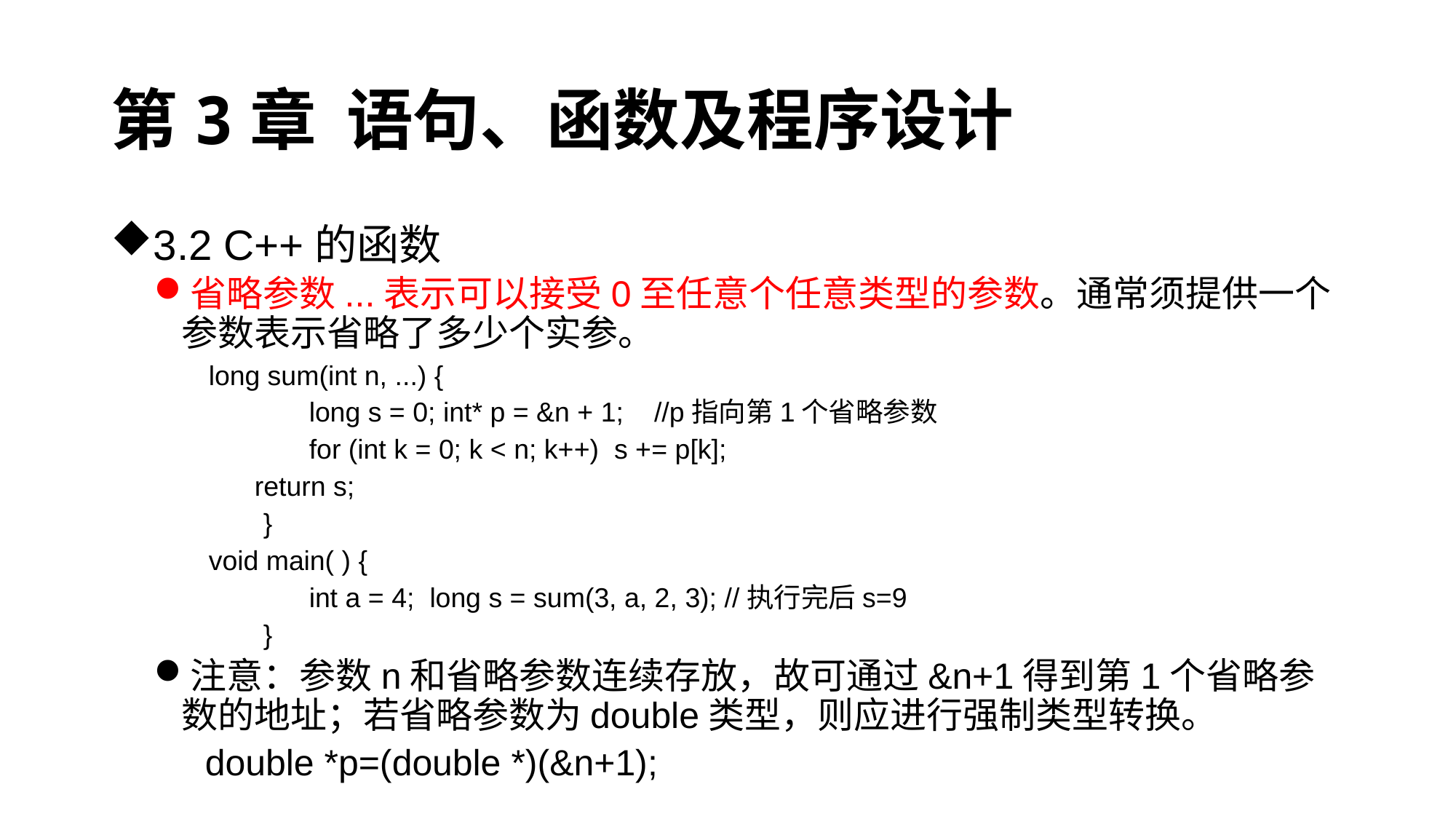

# 第3章  语句、函数及程序设计
3.2 C++的函数

省略参数...表示可以接受0至任意个任意类型的参数。通常须提供一个参数表示省略了多少个实参。
long sum(int n, ...) {
	      long s = 0; int* p = &n + 1;    //p指向第1个省略参数
	      for (int k = 0; k < n; k++)  s += p[k];
      return s;
	}
void main( ) {
	      int a = 4;  long s = sum(3, a, 2, 3); //执行完后s=9
	}
注意：参数n和省略参数连续存放，故可通过&n+1得到第1个省略参数的地址；若省略参数为double类型，则应进行强制类型转换。
     double *p=(double *)(&n+1);